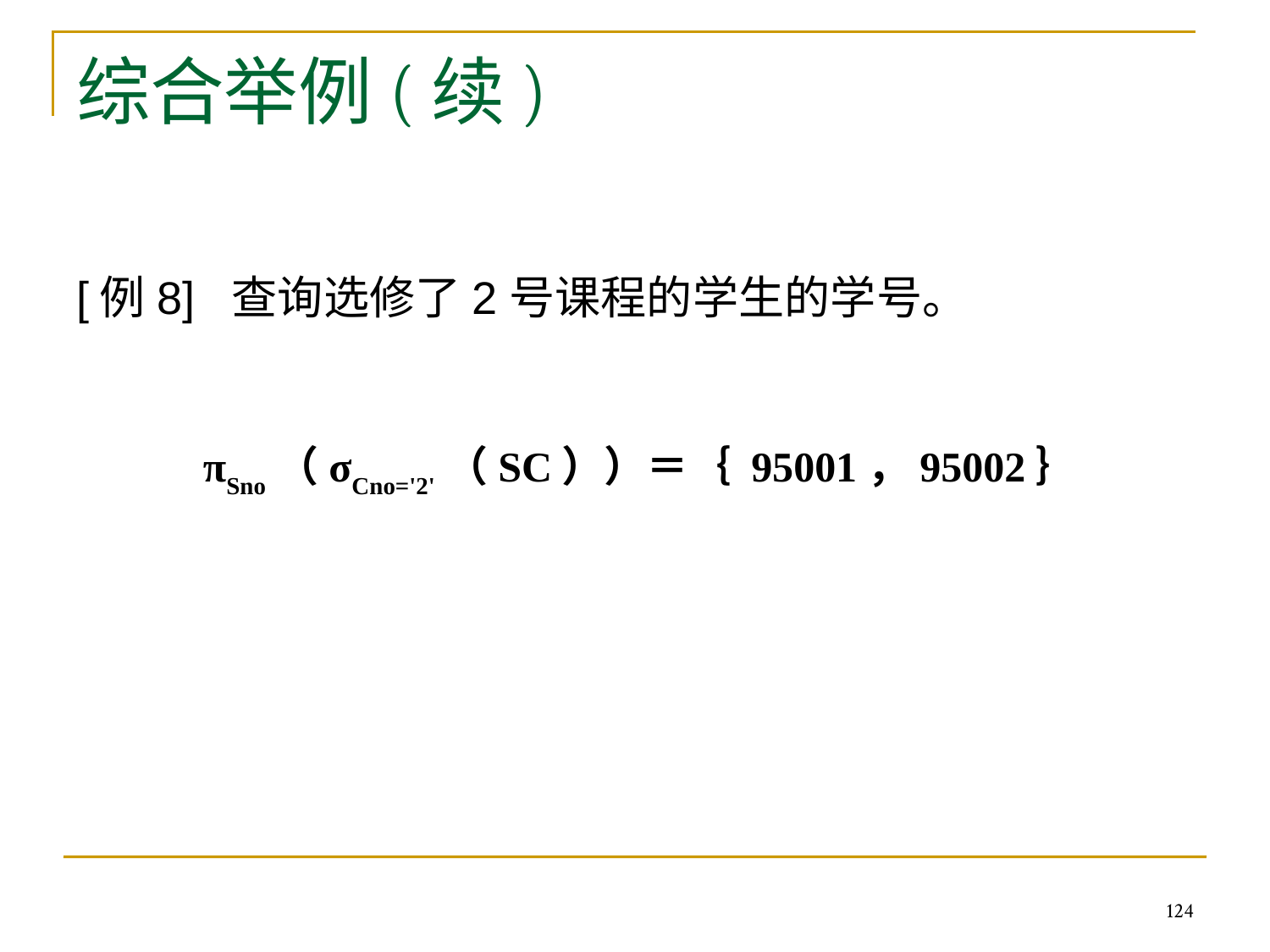

# 综合举例(续)
[例8]  查询选修了2号课程的学生的学号。

πSno（σCno='2'（SC））＝｛ 95001，95002｝
124